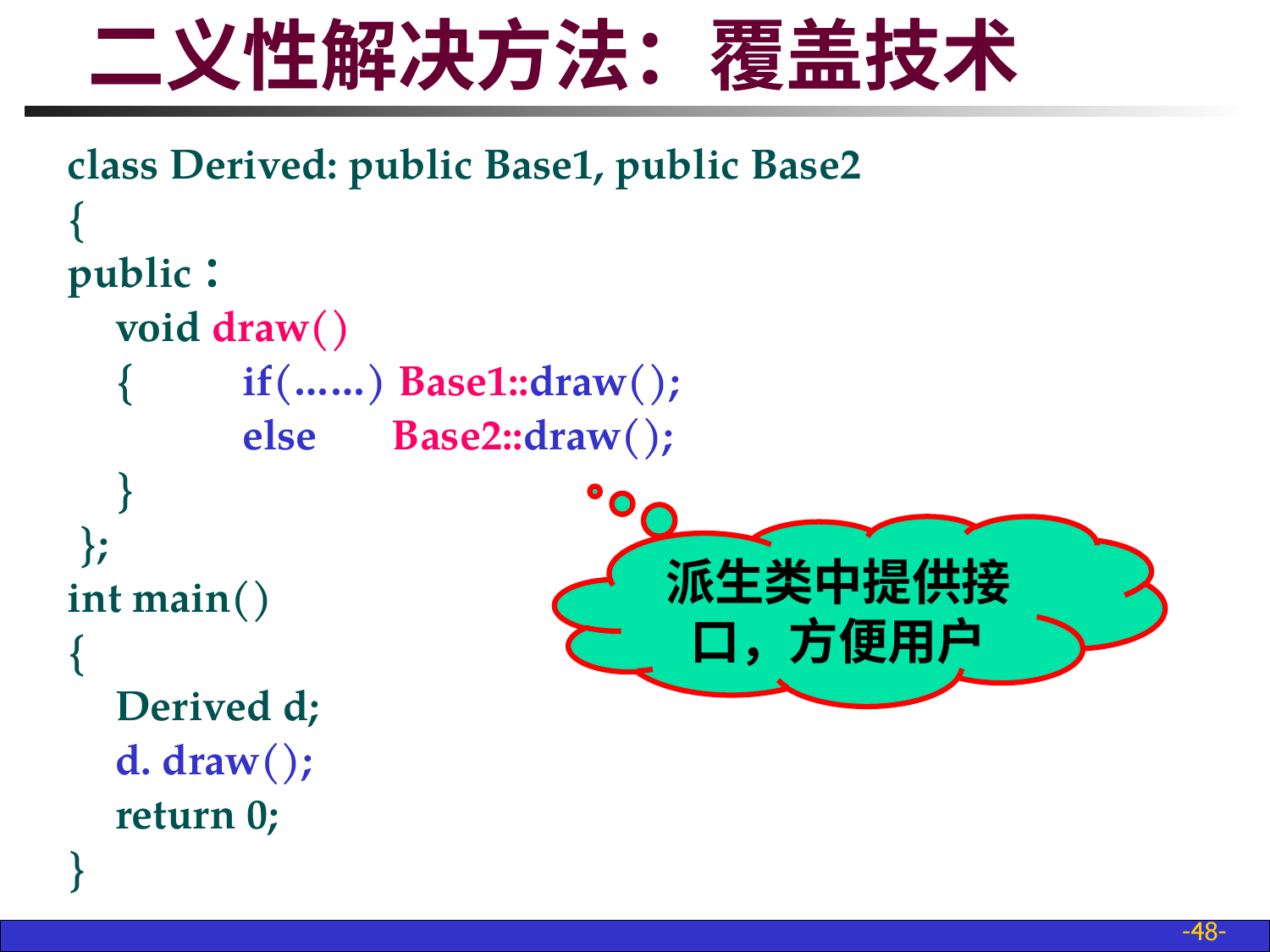

# 二义性解决方法：覆盖技术
class Derived: public Base1, public Base2
{
public：
	void draw()
	{ 	if(……) Base1::draw();
		else       Base2::draw();
	}
 };
int main()
{
	Derived d;
	d. draw();
	return 0;
}
派生类中提供接口，方便用户
-48-